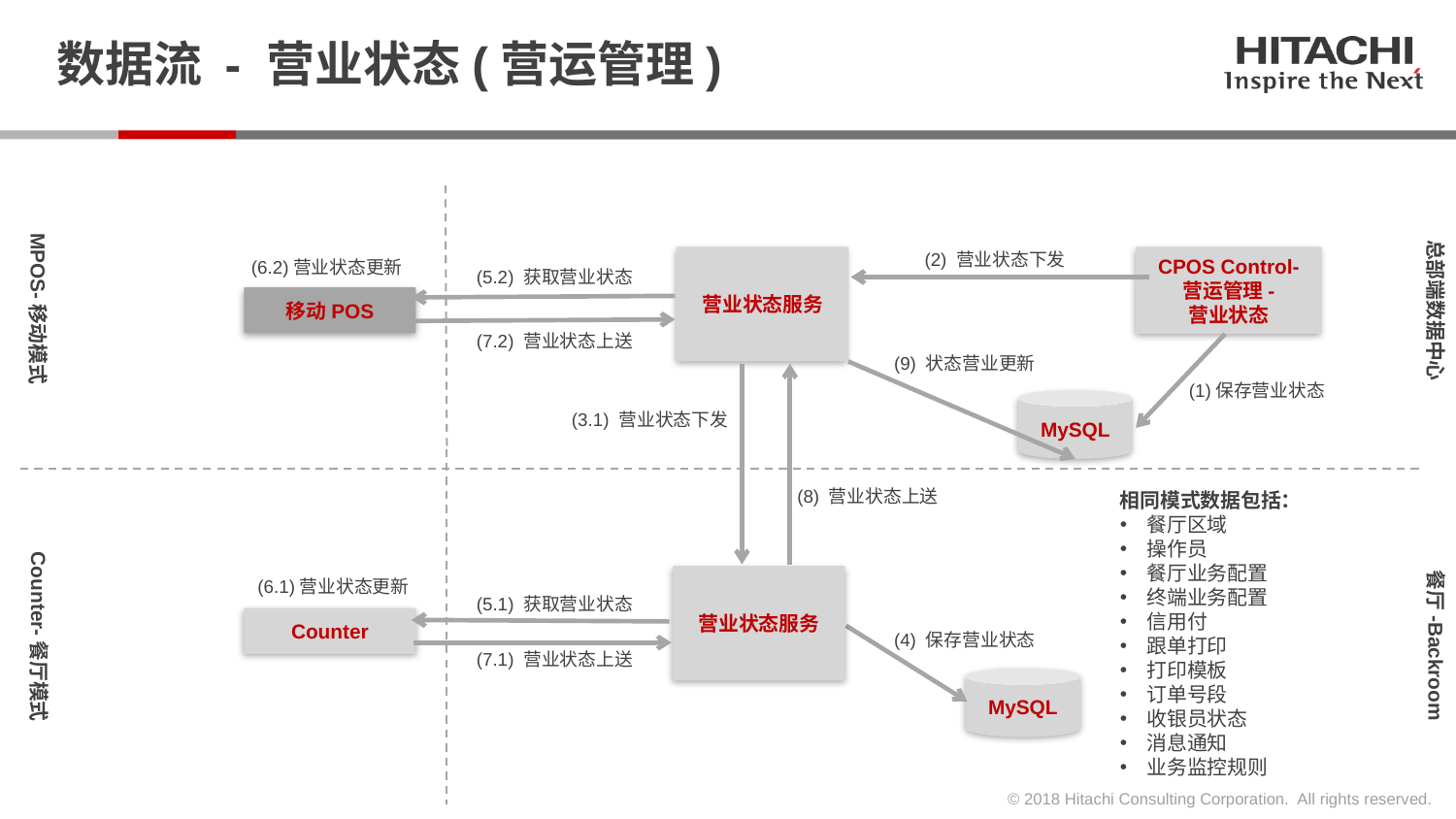

# 数据流 - 营业状态(营运管理)
MPOS-移动模式
总部端数据中心
(2) 营业状态下发
营业状态服务
CPOS Control-
营运管理-
营业状态
(6.2)营业状态更新
(5.2) 获取营业状态
移动POS
(7.2) 营业状态上送
(9) 状态营业更新
(1)保存营业状态
MySQL
(3.1) 营业状态下发
(8) 营业状态上送
相同模式数据包括：
餐厅区域
操作员
餐厅业务配置
终端业务配置
信用付
跟单打印
打印模板
订单号段
收银员状态
消息通知
业务监控规则
Counter-餐厅模式
餐厅-Backroom
营业状态服务
(6.1)营业状态更新
(5.1) 获取营业状态
Counter
(4) 保存营业状态
(7.1) 营业状态上送
MySQL